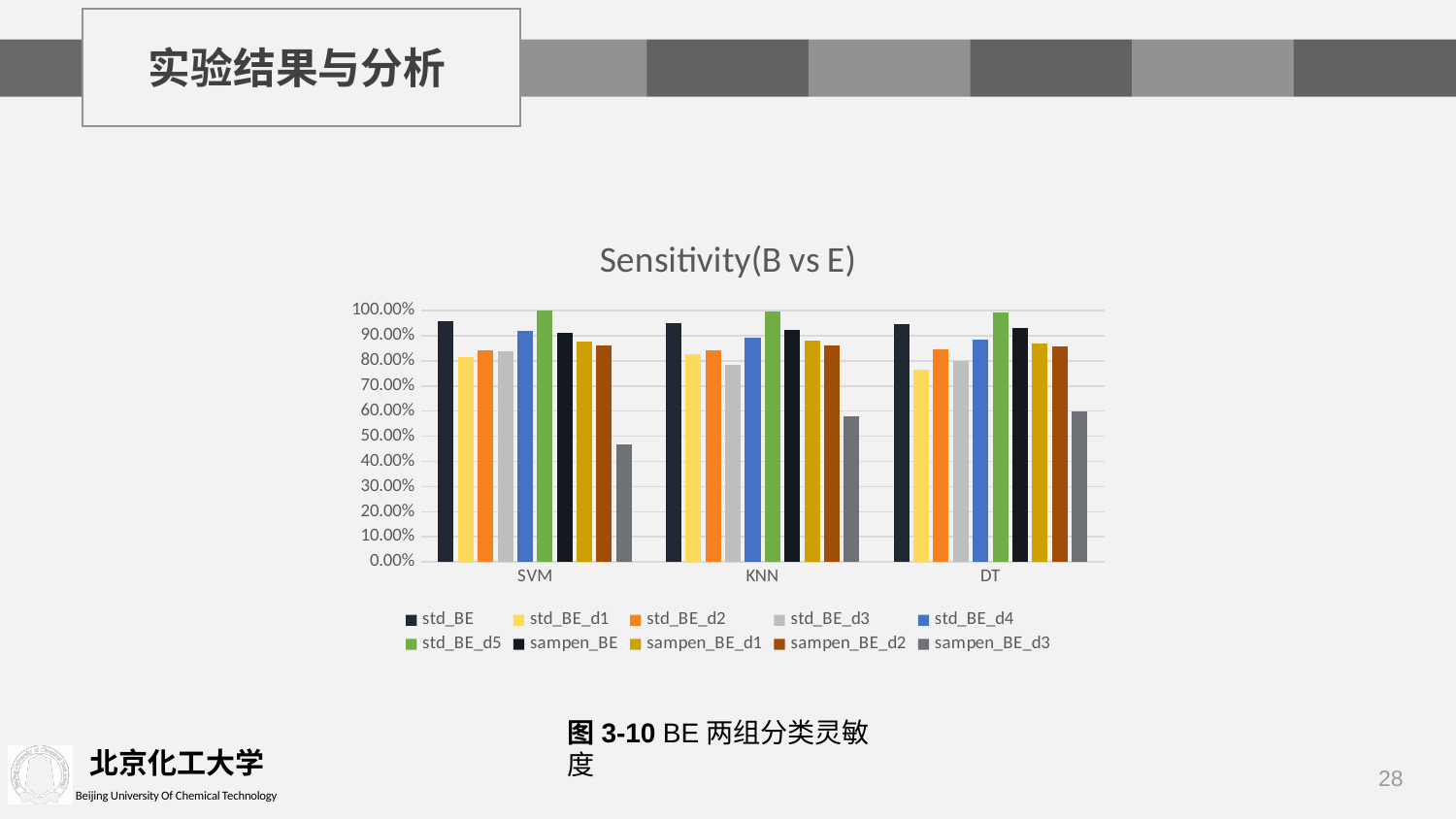

实验结果与分析

### Chart: Sensitivity(B vs E)

| Category | std_BE | std_BE_d1 | std_BE_d2 | std_BE_d3 | std_BE_d4 | std_BE_d5 | sampen_BE | sampen_BE_d1 | sampen_BE_d2 | sampen_BE_d3 |
|---|---|---|---|---|---|---|---|---|---|---|
| SVM | 0.958217 | 0.815915 | 0.842883 | 0.838118 | 0.9195 | 0.998466 | 0.909758 | 0.875648 | 0.861373 | 0.466794 |
| KNN | 0.94947 | 0.824765 | 0.84266 | 0.784433 | 0.893988 | 0.994973 | 0.921936 | 0.879537 | 0.859488 | 0.580082 |
| DT | 0.945536 | 0.764479 | 0.847017 | 0.799263 | 0.88535 | 0.993171 | 0.931959 | 0.869555 | 0.857638 | 0.600559 |
图3-10 BE两组分类灵敏度
28